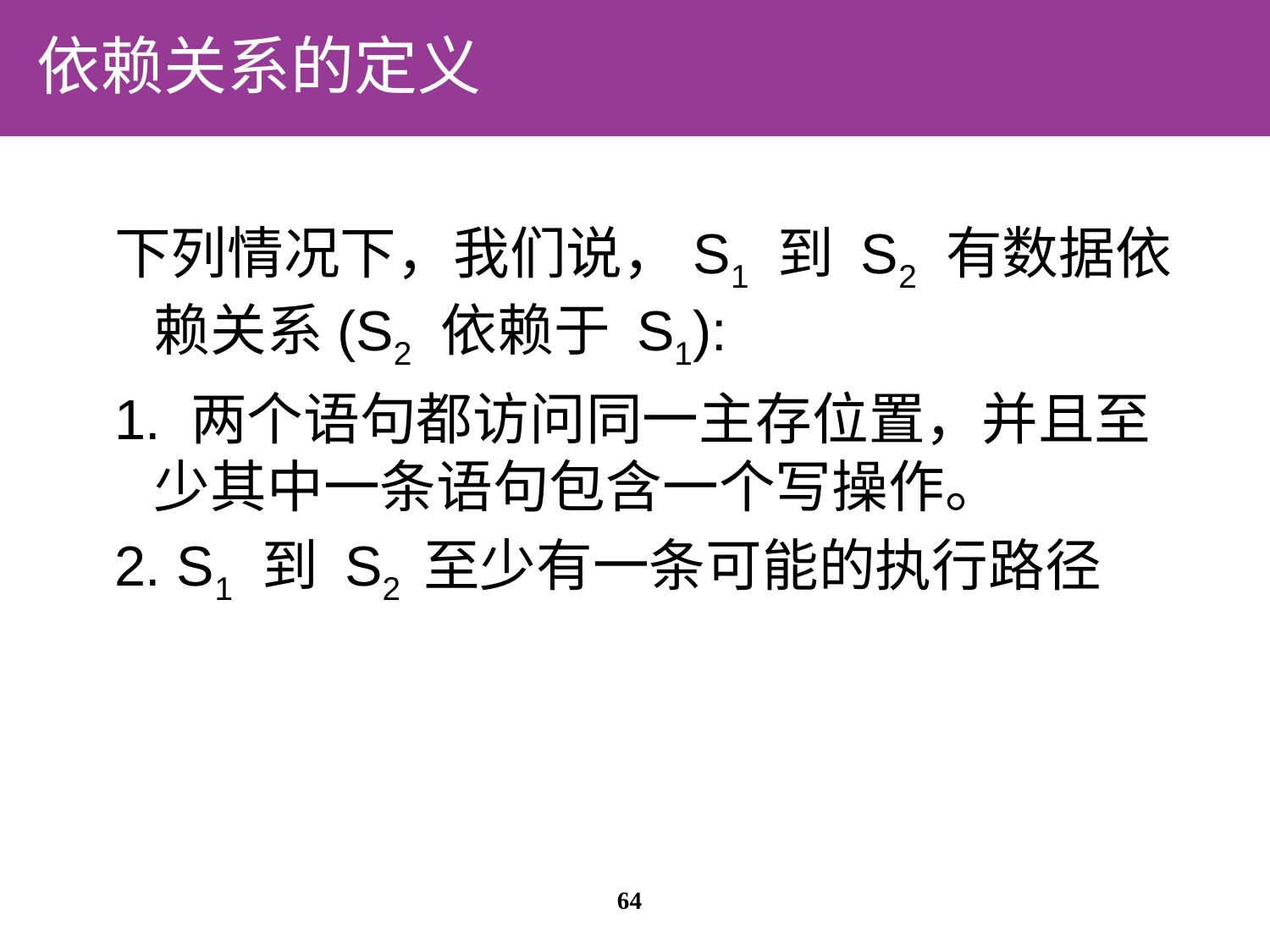

# 依赖关系的定义
下列情况下，我们说，S1 到 S2 有数据依赖关系(S2 依赖于 S1):
1. 两个语句都访问同一主存位置，并且至少其中一条语句包含一个写操作。
2. S1 到 S2 至少有一条可能的执行路径

64